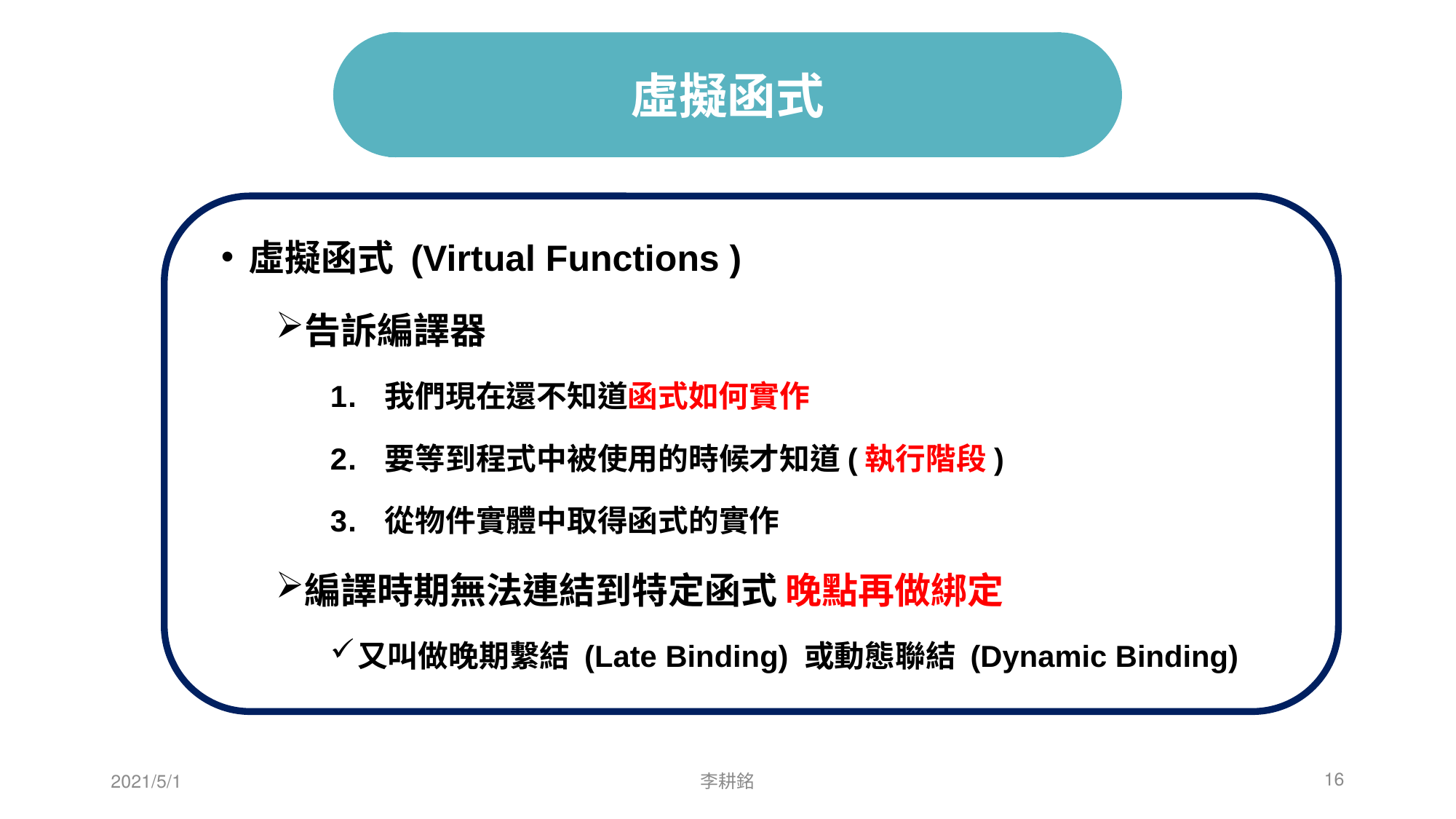

# 虛擬函式

虛擬函式 (Virtual Functions )
告訴編譯器
我們現在還不知道函式如何實作
要等到程式中被使用的時候才知道(執行階段)
從物件實體中取得函式的實作
編譯時期無法連結到特定函式 晚點再做綁定
又叫做晚期繫結 (Late Binding) 或動態聯結 (Dynamic Binding)
2021/5/1
李耕銘
16